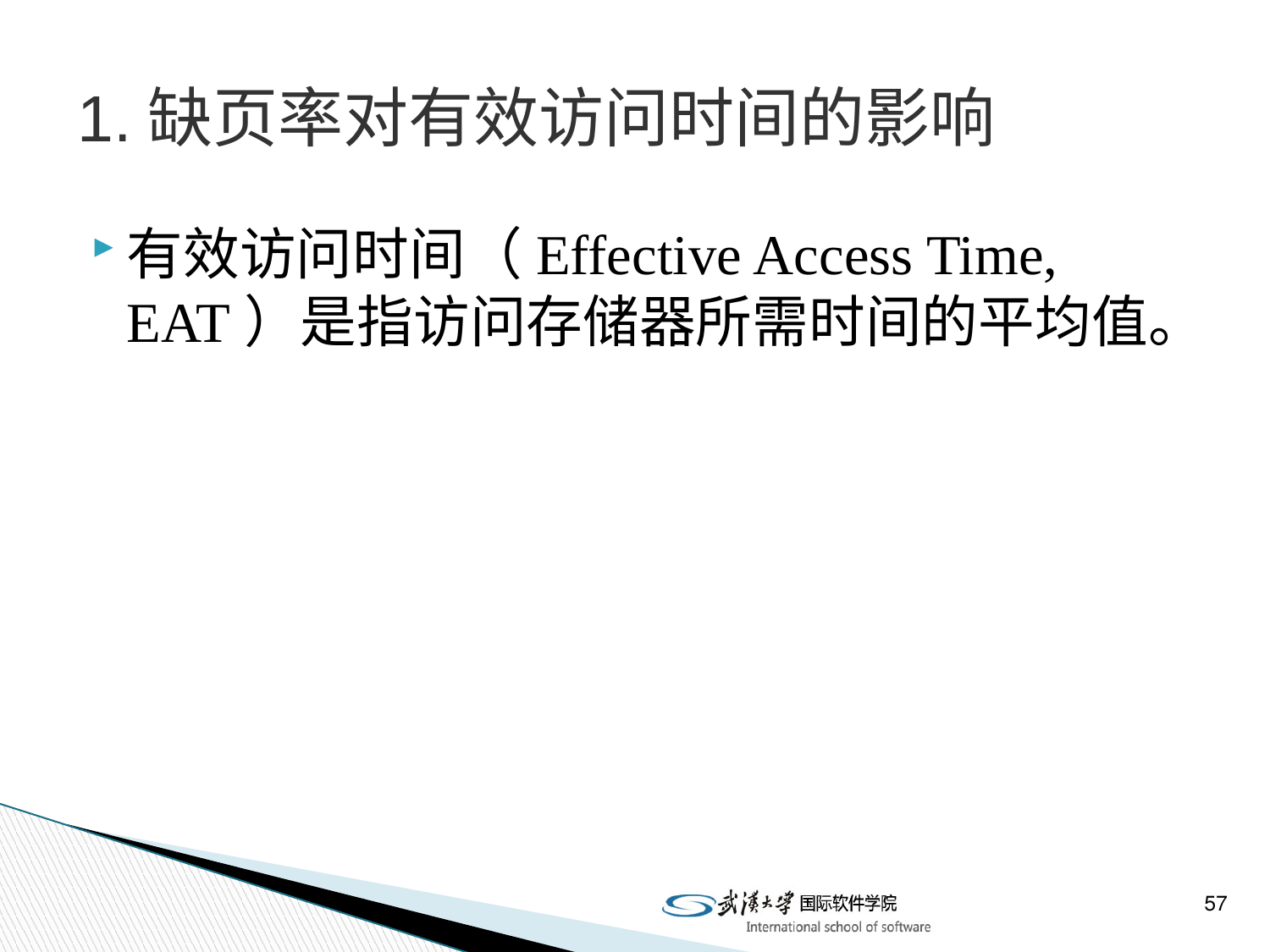

# 1.缺页率对有效访问时间的影响
有效访问时间（Effective Access Time, EAT）是指访问存储器所需时间的平均值。